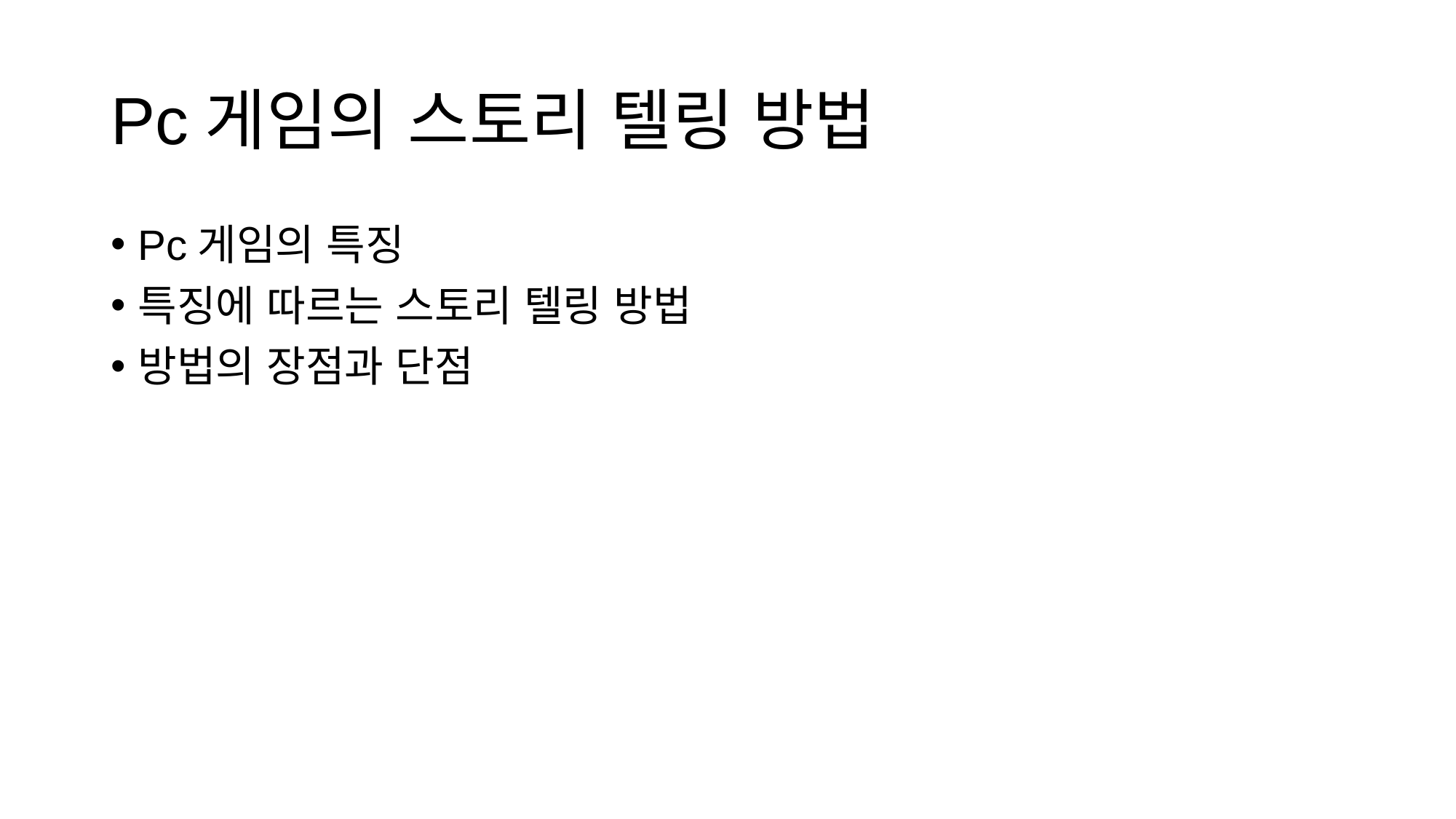

# Pc게임의 스토리 텔링 방법
Pc게임의 특징
특징에 따르는 스토리 텔링 방법
방법의 장점과 단점